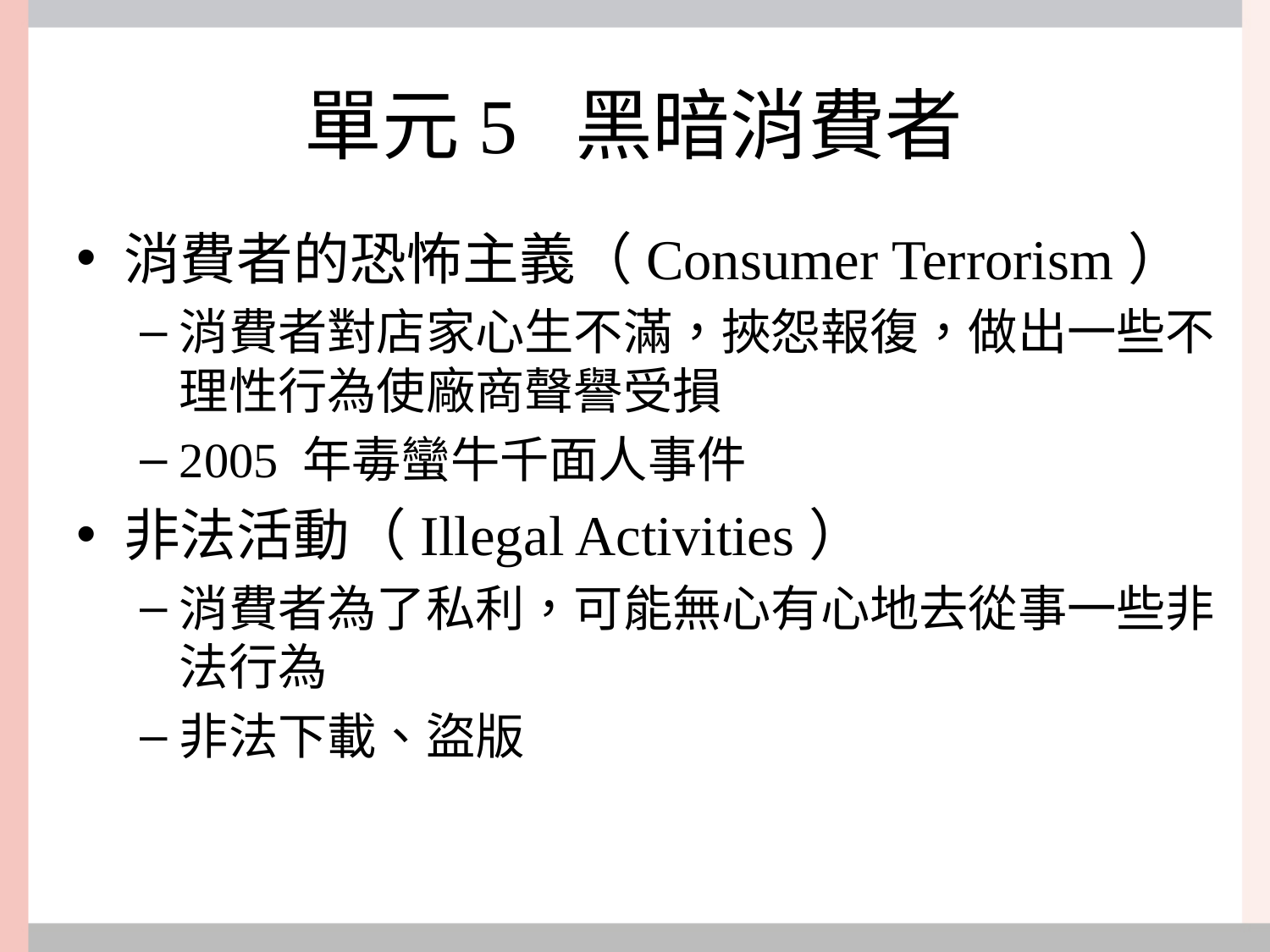

# 單元5  黑暗消費者
消費者的恐怖主義（Consumer Terrorism）
消費者對店家心生不滿，挾怨報復，做出一些不理性行為使廠商聲譽受損
2005 年毒蠻牛千面人事件
非法活動（Illegal Activities）
消費者為了私利，可能無心有心地去從事一些非法行為
非法下載、盜版